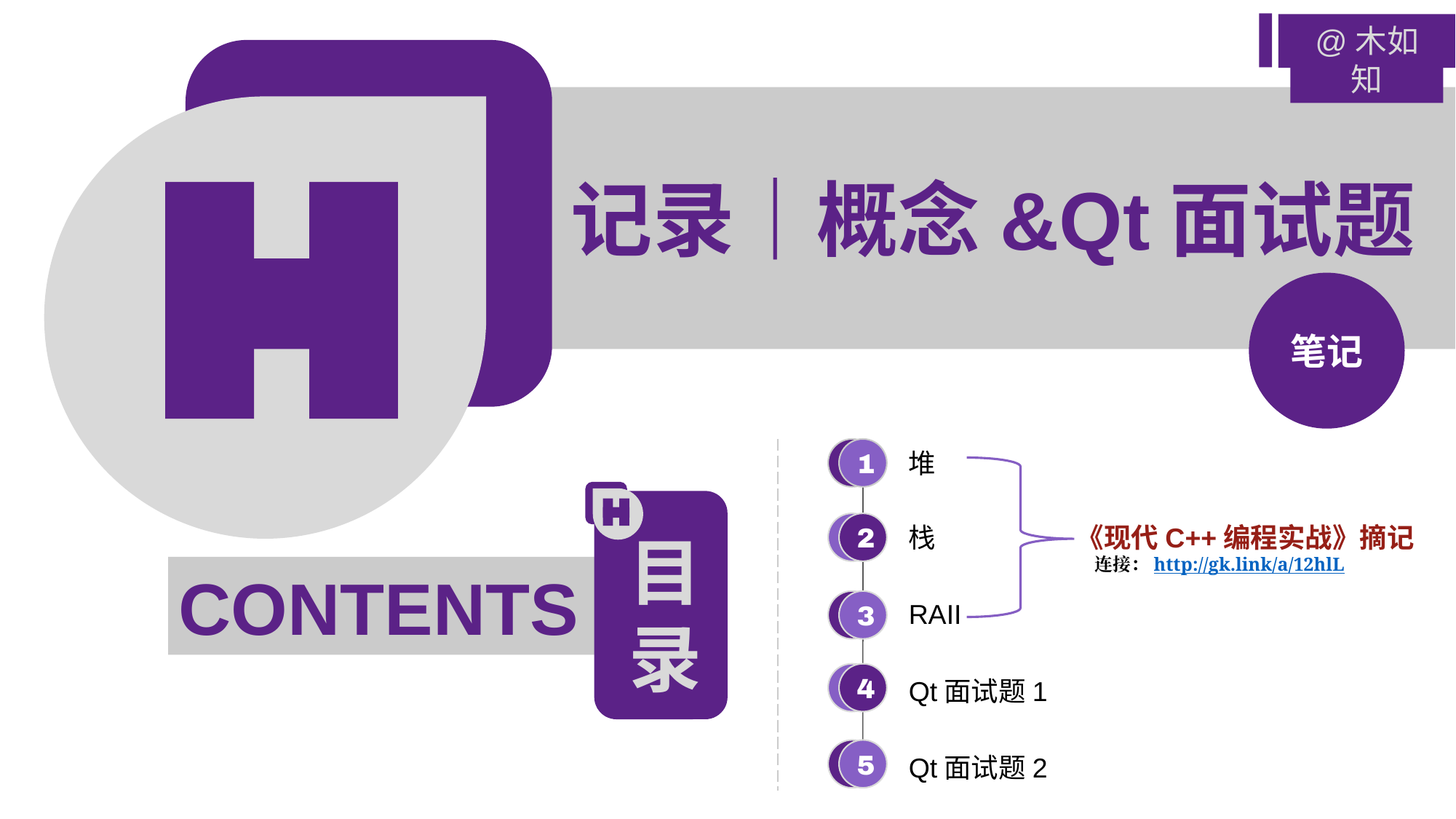

@木如知

记录｜概念&Qt面试题
笔记

1
堆

2
栈
RAII

3

4
Qt面试题1

5
Qt面试题2

目
录
《现代C++编程实战》摘记
   连接：http://gk.link/a/12hlL
CONTENTS